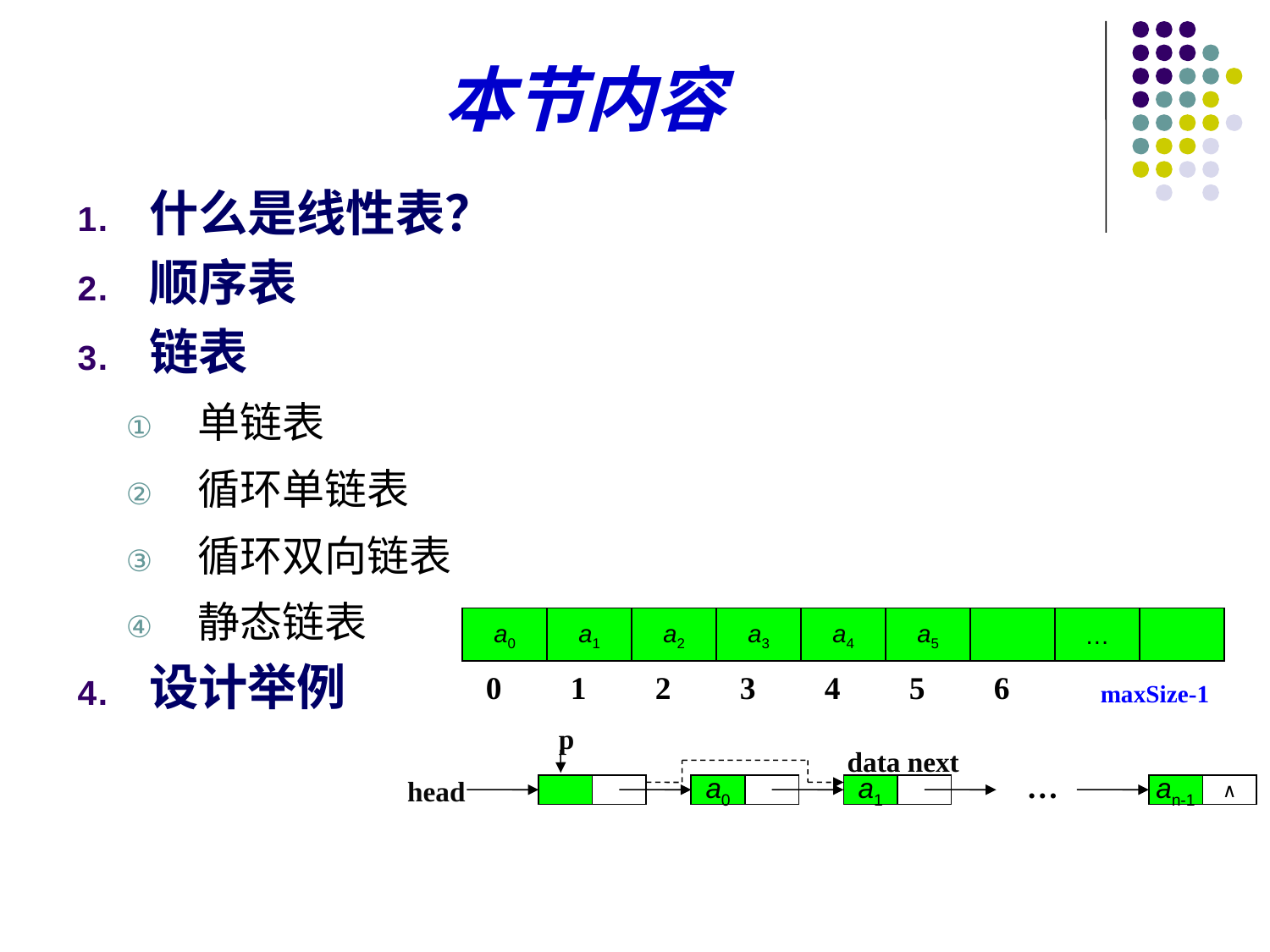

# 本节内容
什么是线性表？
顺序表
链表
单链表
循环单链表
循环双向链表
静态链表
设计举例

a0
a1
a2
a3
a4
a5

…

    0
    1
    2
    3
    4
    5
    6
maxSize-1
p
data next

…
head

a0

a1

an-1
∧